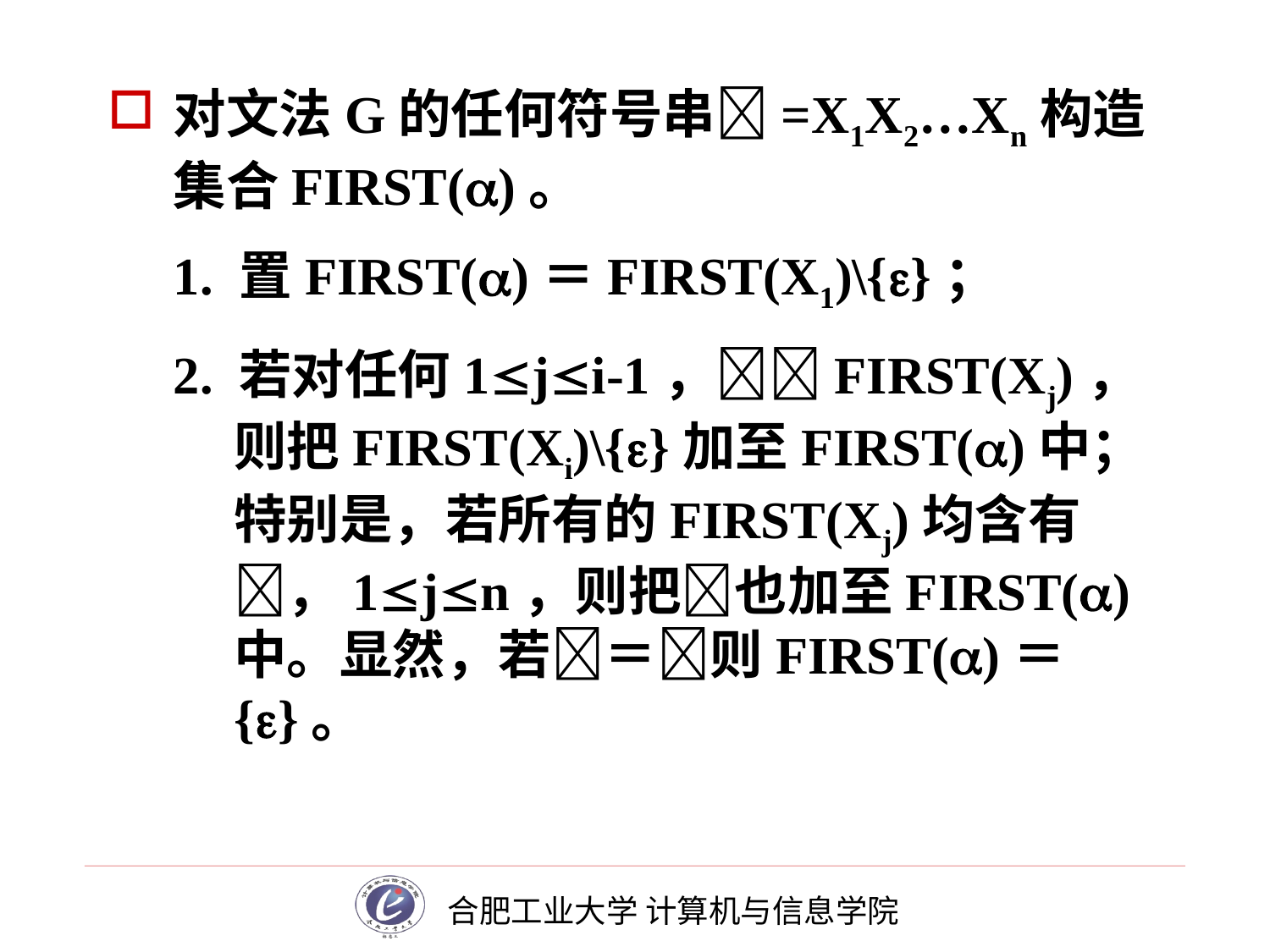

# 对文法G的任何符号串α=X1X2…Xn构造集合FIRST(α)。
1. 置FIRST(α)＝FIRST(X1)\{ε}；
2. 若对任何1≤j≤i-1，ε∈FIRST(Xj)，则把FIRST(Xi)\{ε}加至FIRST(α)中；特别是，若所有的FIRST(Xj)均含有ε，1≤j≤n，则把ε也加至FIRST(α)中。显然，若α＝ε则FIRST(α)＝{ε}。